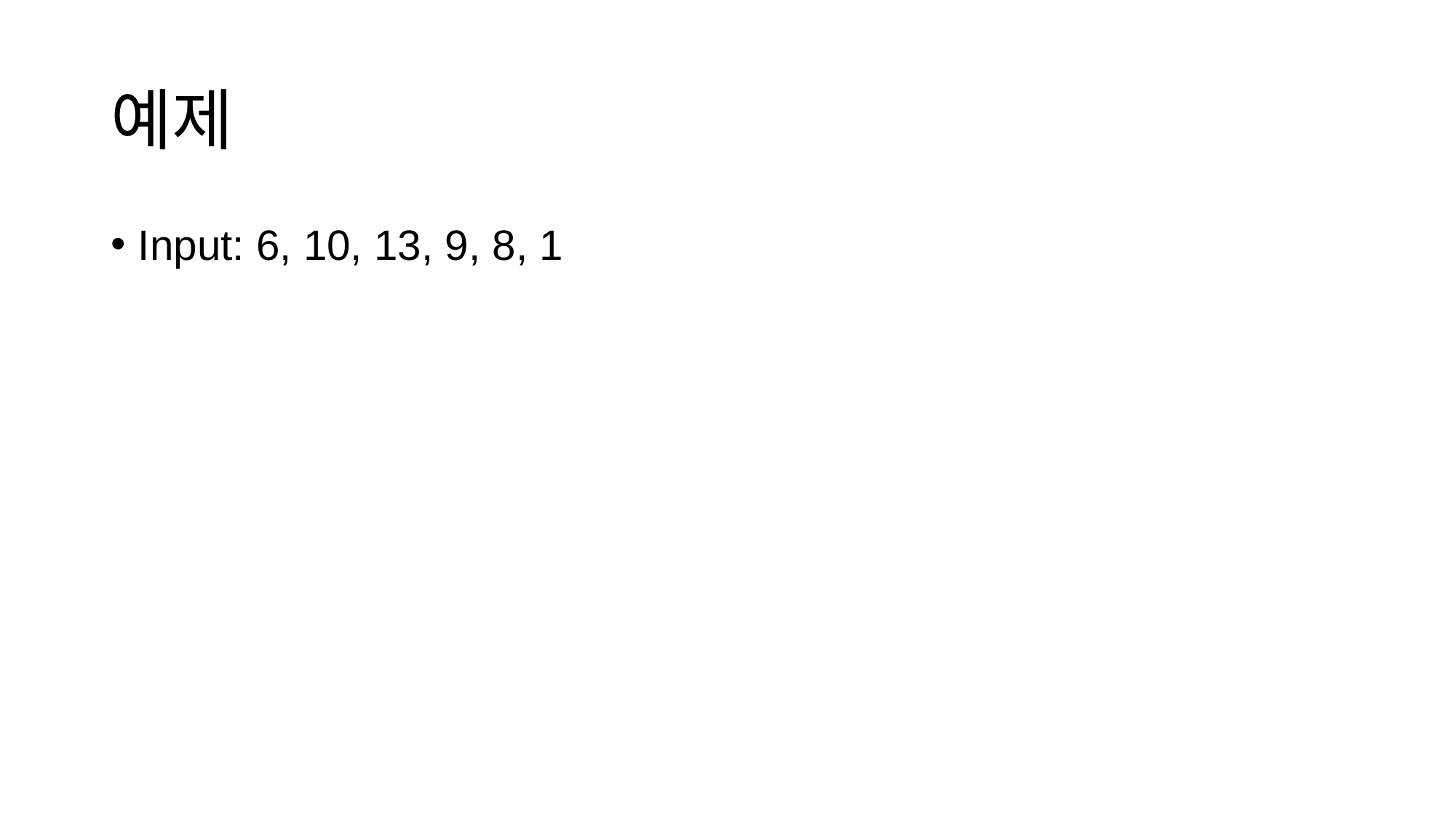

# 예제
Input: 6, 10, 13, 9, 8, 1